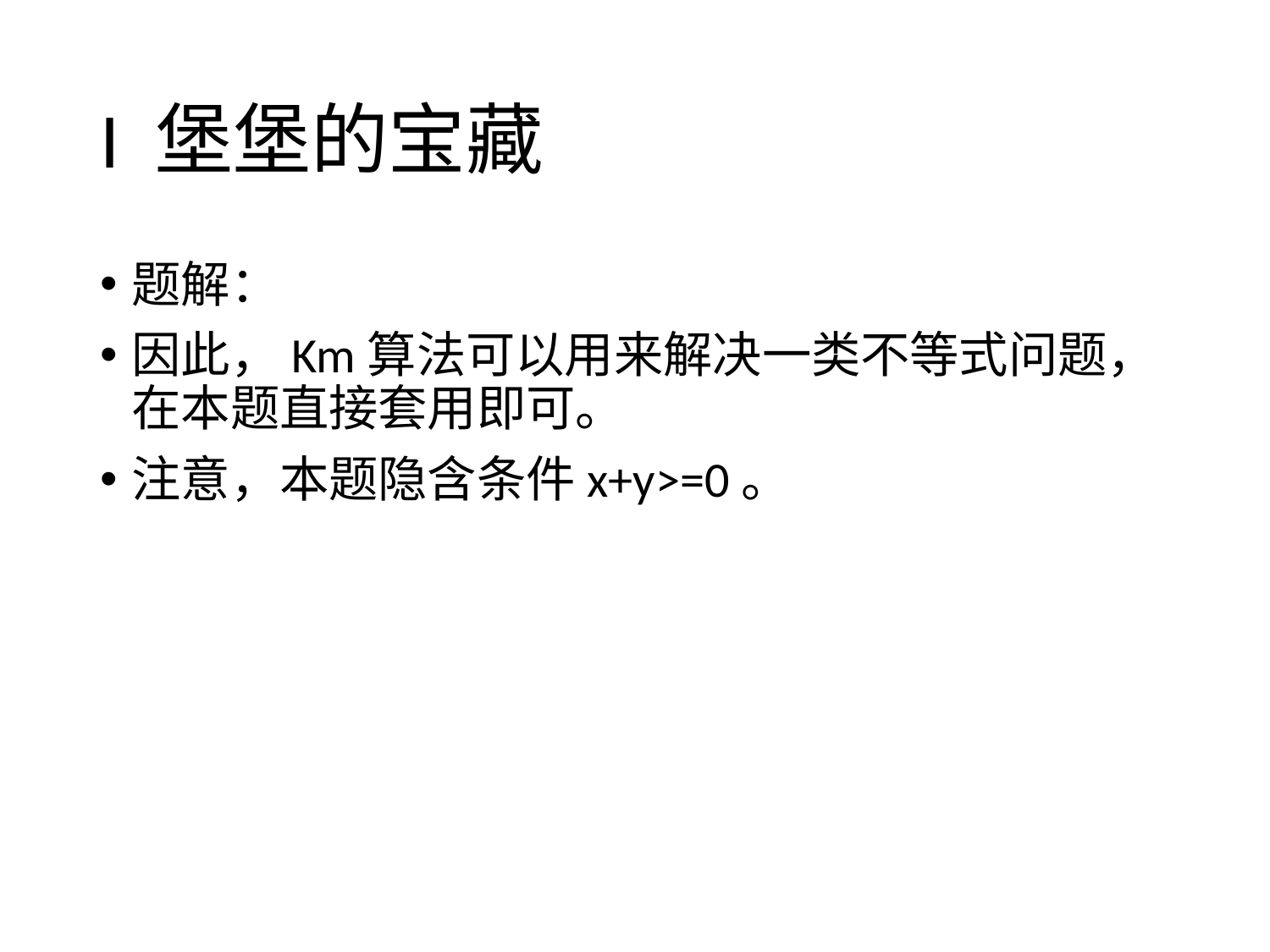

# I 堡堡的宝藏
题解：
因此，Km算法可以用来解决一类不等式问题，在本题直接套用即可。
注意，本题隐含条件x+y>=0。